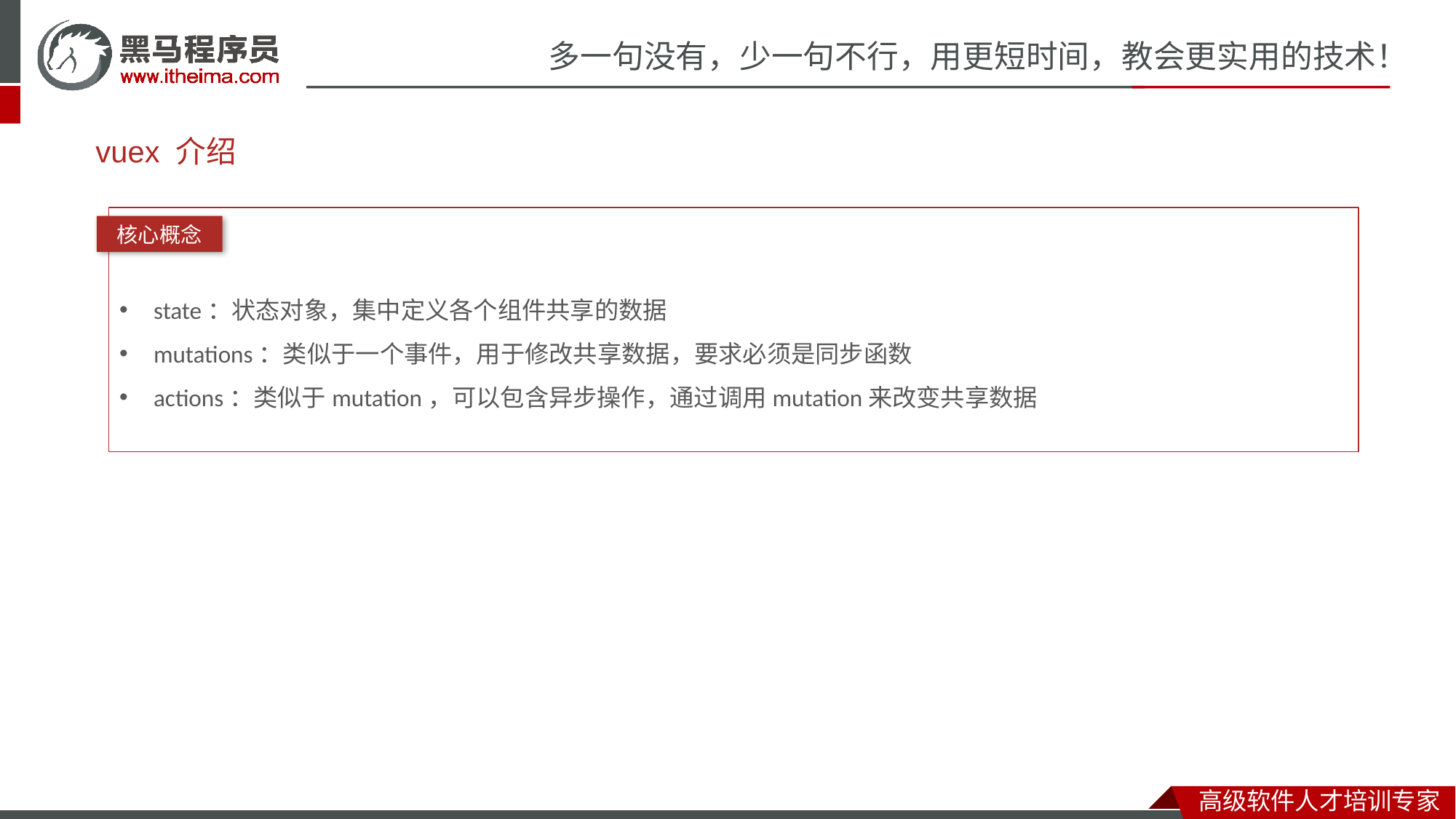

# vuex 介绍

state：状态对象，集中定义各个组件共享的数据
mutations：类似于一个事件，用于修改共享数据，要求必须是同步函数
actions：类似于mutation，可以包含异步操作，通过调用mutation来改变共享数据
核心概念